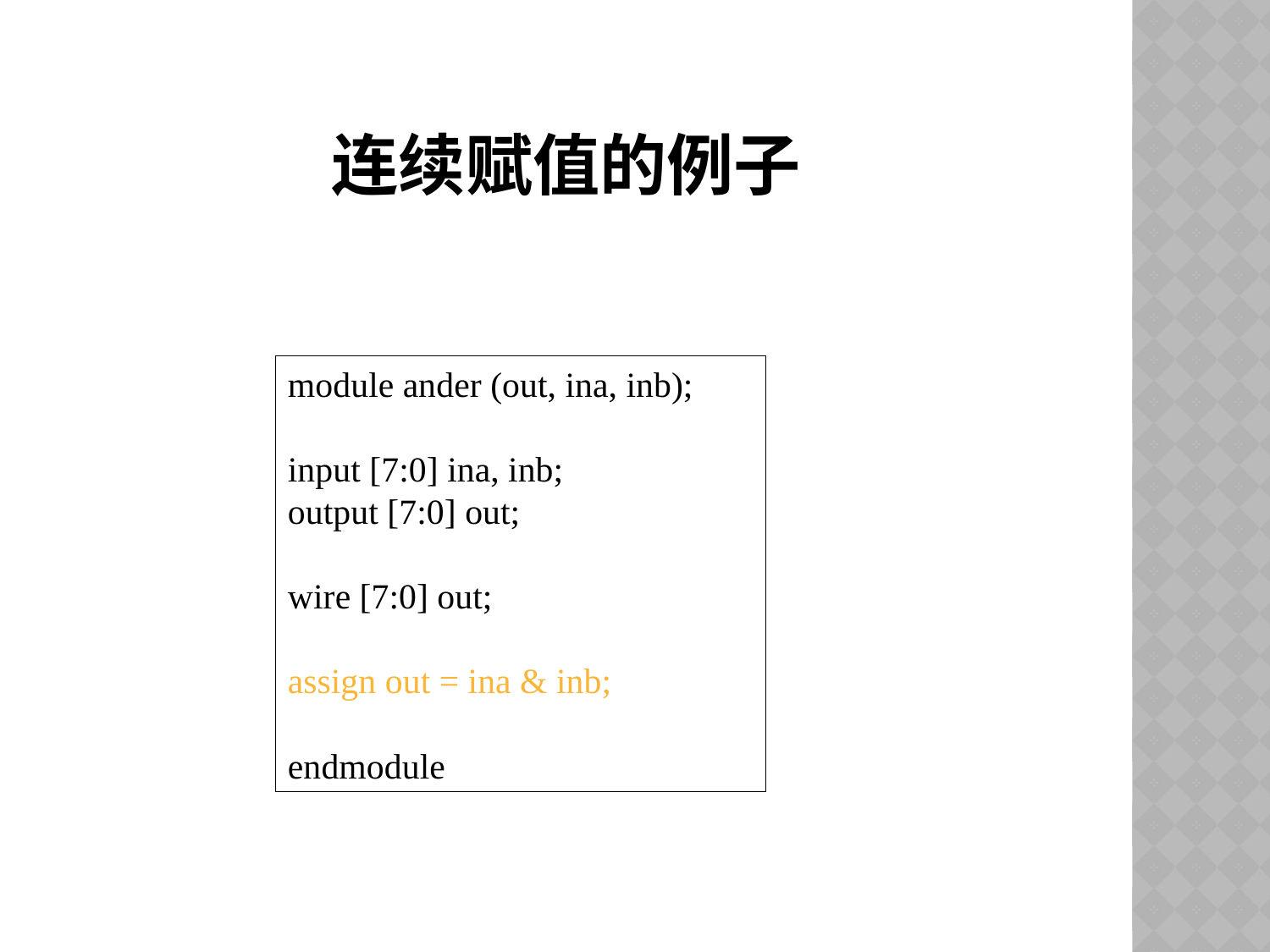

# 连续赋值的例子
module ander (out, ina, inb);

input [7:0] ina, inb;
output [7:0] out;

wire [7:0] out;

assign out = ina & inb;

endmodule